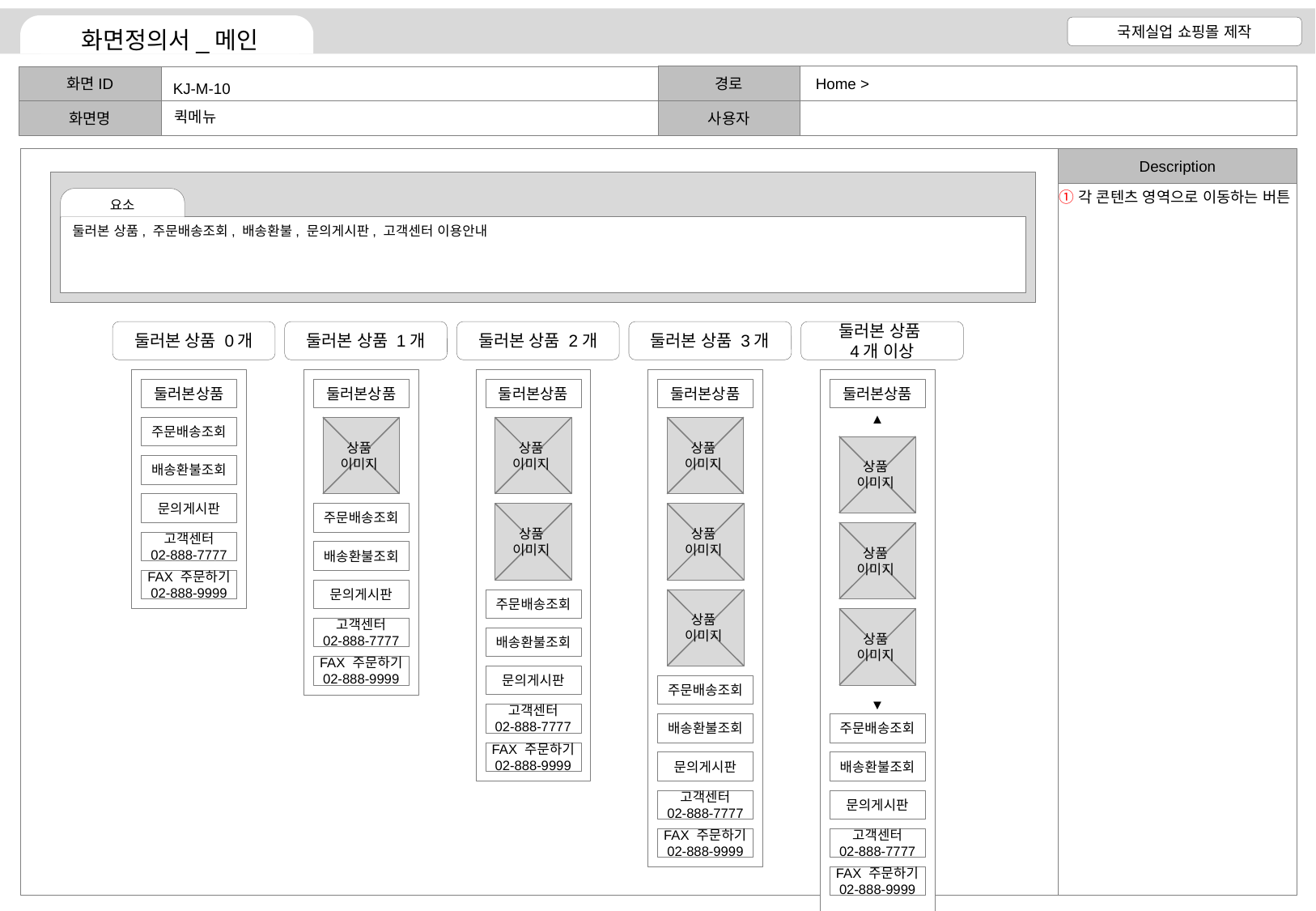

Home >
KJ-M-10
퀵메뉴

각 콘텐츠 영역으로 이동하는 버튼
요소
둘러본 상품, 주문배송조회, 배송환불, 문의게시판, 고객센터 이용안내
둘러본 상품 0개
둘러본 상품 1개
둘러본 상품 2개
둘러본 상품 3개
둘러본 상품
4개 이상

둘러본상품
둘러본상품
둘러본상품
둘러본상품
둘러본상품
▲
주문배송조회

상품
이미지

상품
이미지

상품
이미지

상품
이미지
배송환불조회
문의게시판
주문배송조회

상품
이미지

상품
이미지

상품
이미지
고객센터
02-888-7777
배송환불조회
FAX 주문하기
02-888-9999
문의게시판
주문배송조회

상품
이미지

상품
이미지
고객센터
02-888-7777
배송환불조회
FAX 주문하기
02-888-9999
문의게시판
주문배송조회
▼
고객센터
02-888-7777
배송환불조회
주문배송조회
FAX 주문하기
02-888-9999
문의게시판
배송환불조회
고객센터
02-888-7777
문의게시판
FAX 주문하기
02-888-9999
고객센터
02-888-7777
FAX 주문하기
02-888-9999